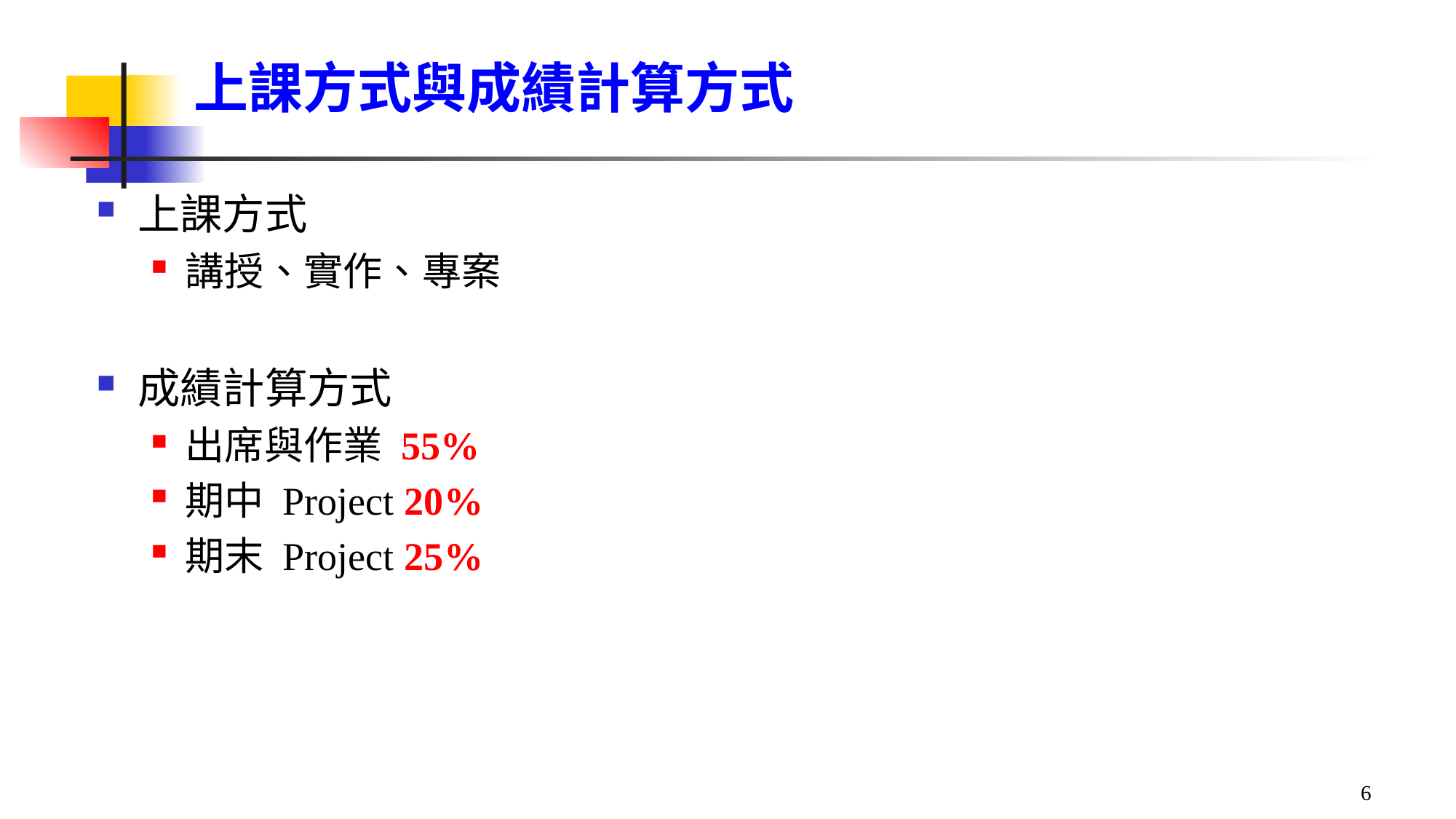

# 上課方式與成績計算方式
上課方式
講授、實作、專案

成績計算方式
出席與作業 55%
期中 Project 20%
期末 Project 25%
6